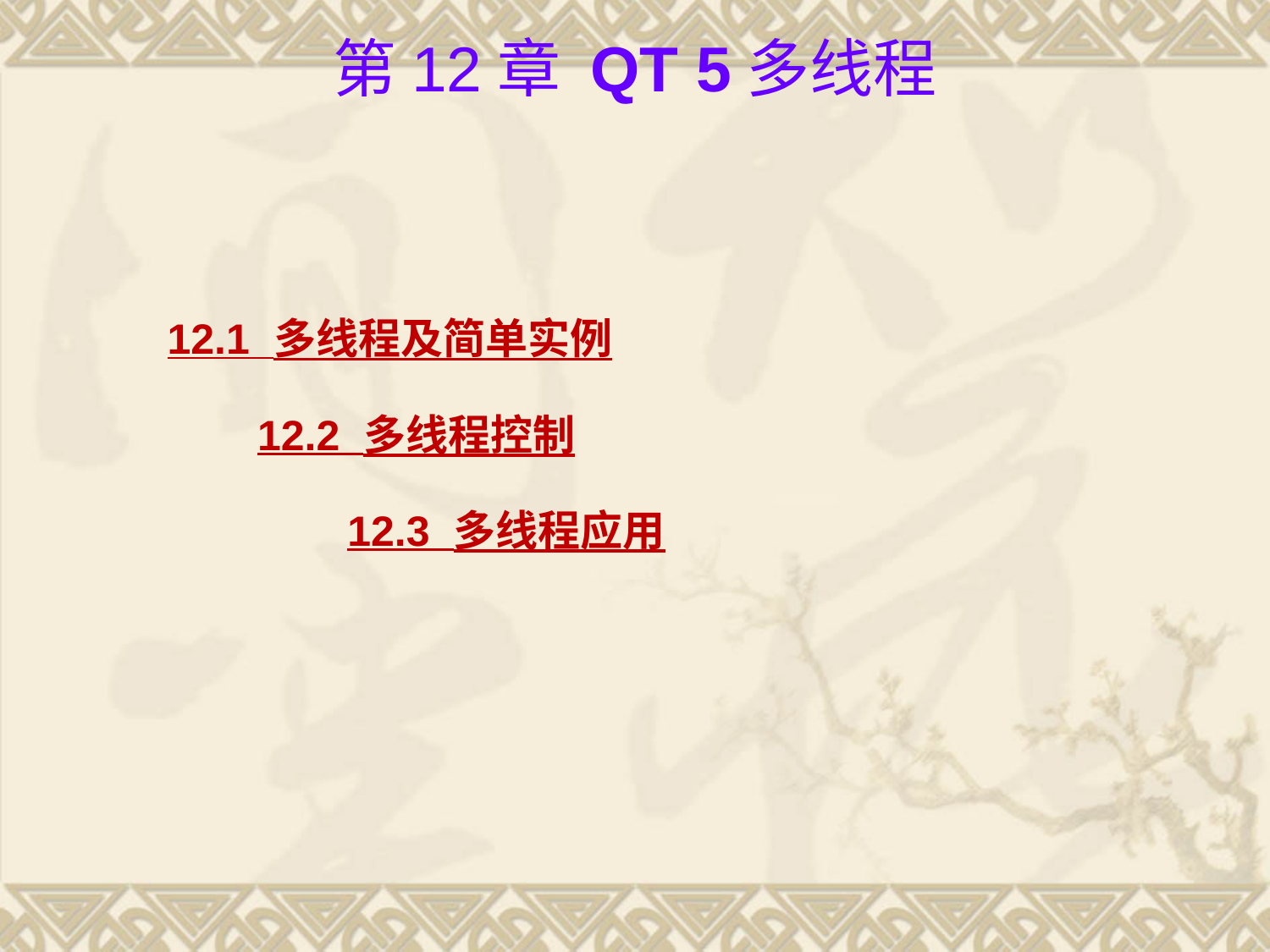

# 第12章 Qt 5多线程
12.1  多线程及简单实例
12.2  多线程控制
12.3  多线程应用